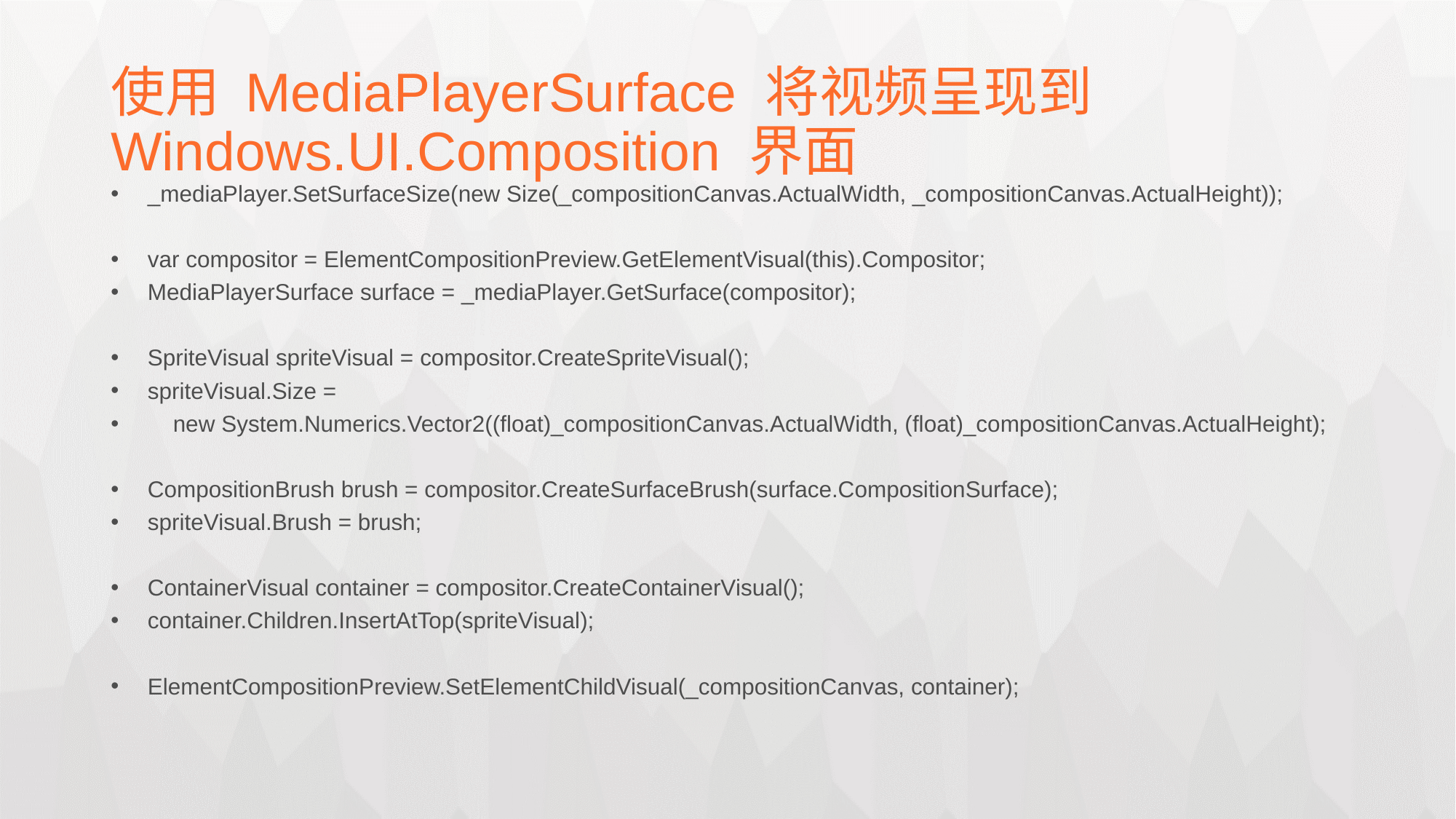

使用 MediaPlayerSurface 将视频呈现到 Windows.UI.Composition 界面
_mediaPlayer.SetSurfaceSize(new Size(_compositionCanvas.ActualWidth, _compositionCanvas.ActualHeight));

var compositor = ElementCompositionPreview.GetElementVisual(this).Compositor;
MediaPlayerSurface surface = _mediaPlayer.GetSurface(compositor);

SpriteVisual spriteVisual = compositor.CreateSpriteVisual();
spriteVisual.Size =
    new System.Numerics.Vector2((float)_compositionCanvas.ActualWidth, (float)_compositionCanvas.ActualHeight);

CompositionBrush brush = compositor.CreateSurfaceBrush(surface.CompositionSurface);
spriteVisual.Brush = brush;

ContainerVisual container = compositor.CreateContainerVisual();
container.Children.InsertAtTop(spriteVisual);

ElementCompositionPreview.SetElementChildVisual(_compositionCanvas, container);